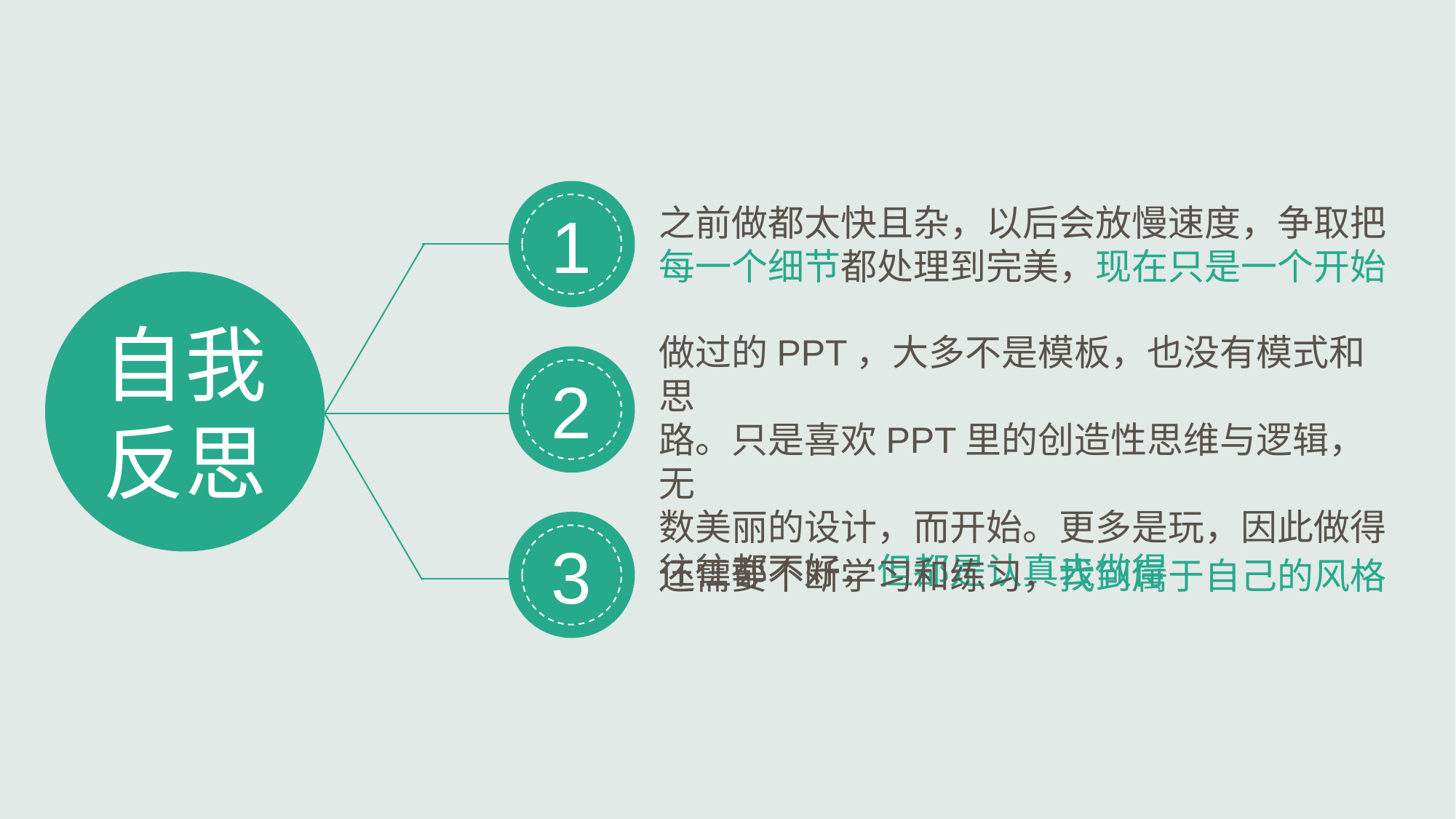

1

之前做都太快且杂，以后会放慢速度，争取把
每一个细节都处理到完美，现在只是一个开始
自我
反思
做过的PPT，大多不是模板，也没有模式和思
路。只是喜欢PPT里的创造性思维与逻辑，无
数美丽的设计，而开始。更多是玩，因此做得
往往都不好，但都是认真去做得
2

3

还需要不断学习和练习，找到属于自己的风格